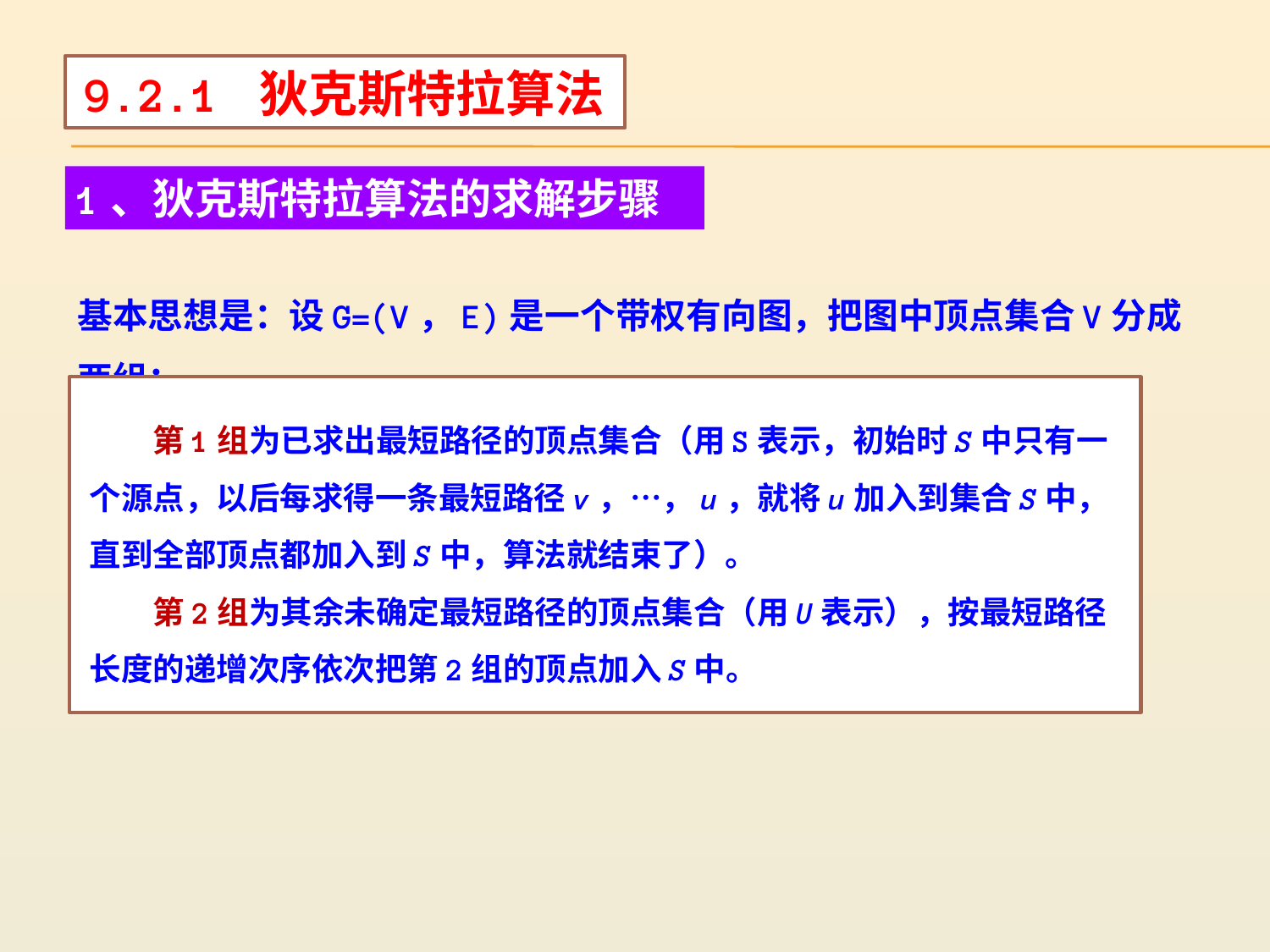

9.2.1 狄克斯特拉算法
1、狄克斯特拉算法的求解步骤
基本思想是：设G=(V，E)是一个带权有向图，把图中顶点集合V分成两组：
　　第1组为已求出最短路径的顶点集合（用S表示，初始时S中只有一个源点，以后每求得一条最短路径v，…，u，就将u加入到集合S中，直到全部顶点都加入到S中，算法就结束了）。
　　第2组为其余未确定最短路径的顶点集合（用U表示），按最短路径长度的递增次序依次把第2组的顶点加入S中。